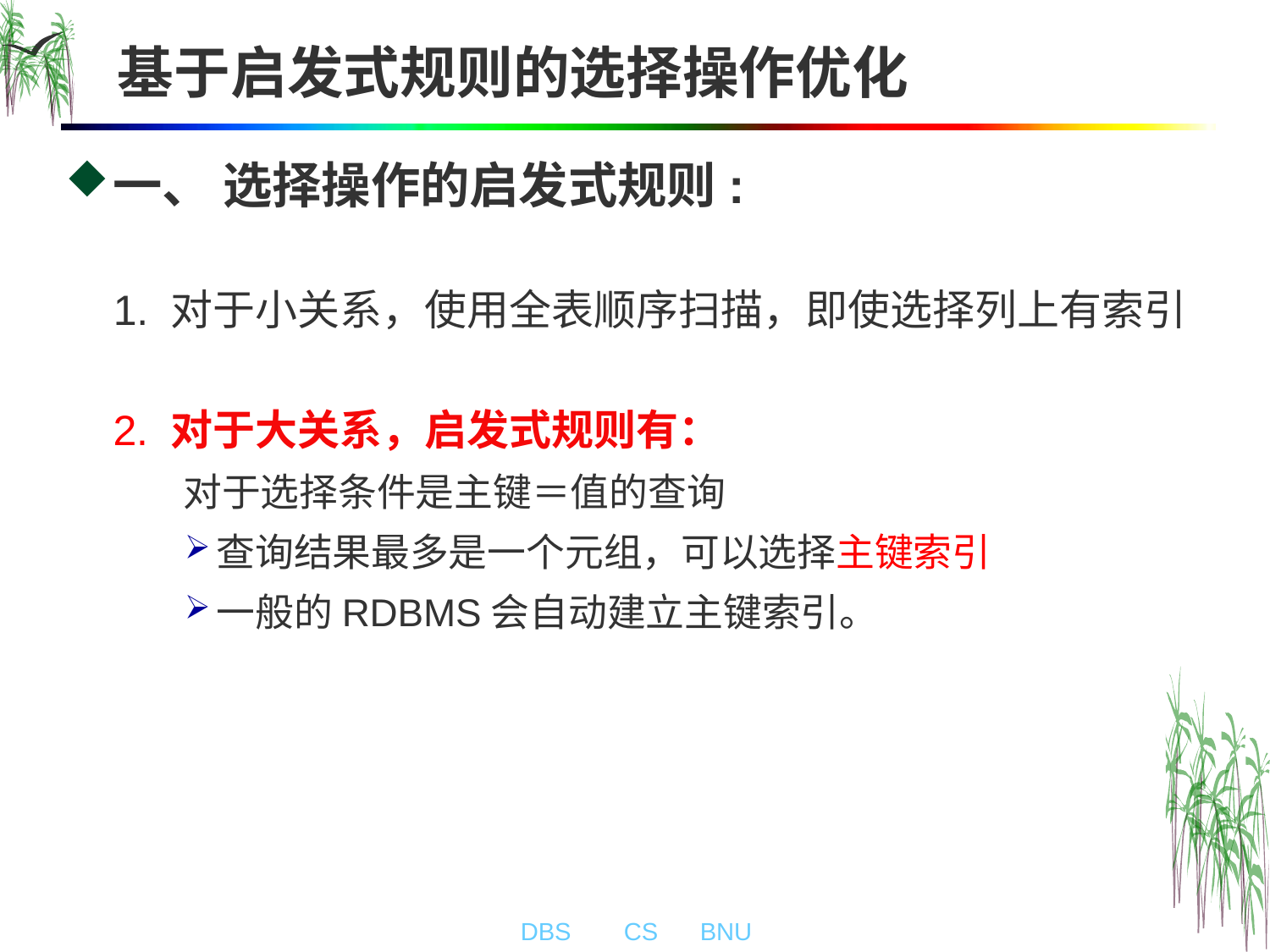

# 基于启发式规则的选择操作优化
一、 选择操作的启发式规则:

	1. 对于小关系，使用全表顺序扫描，即使选择列上有索引

    2. 对于大关系，启发式规则有：
	       对于选择条件是主键＝值的查询
查询结果最多是一个元组，可以选择主键索引
一般的RDBMS会自动建立主键索引。